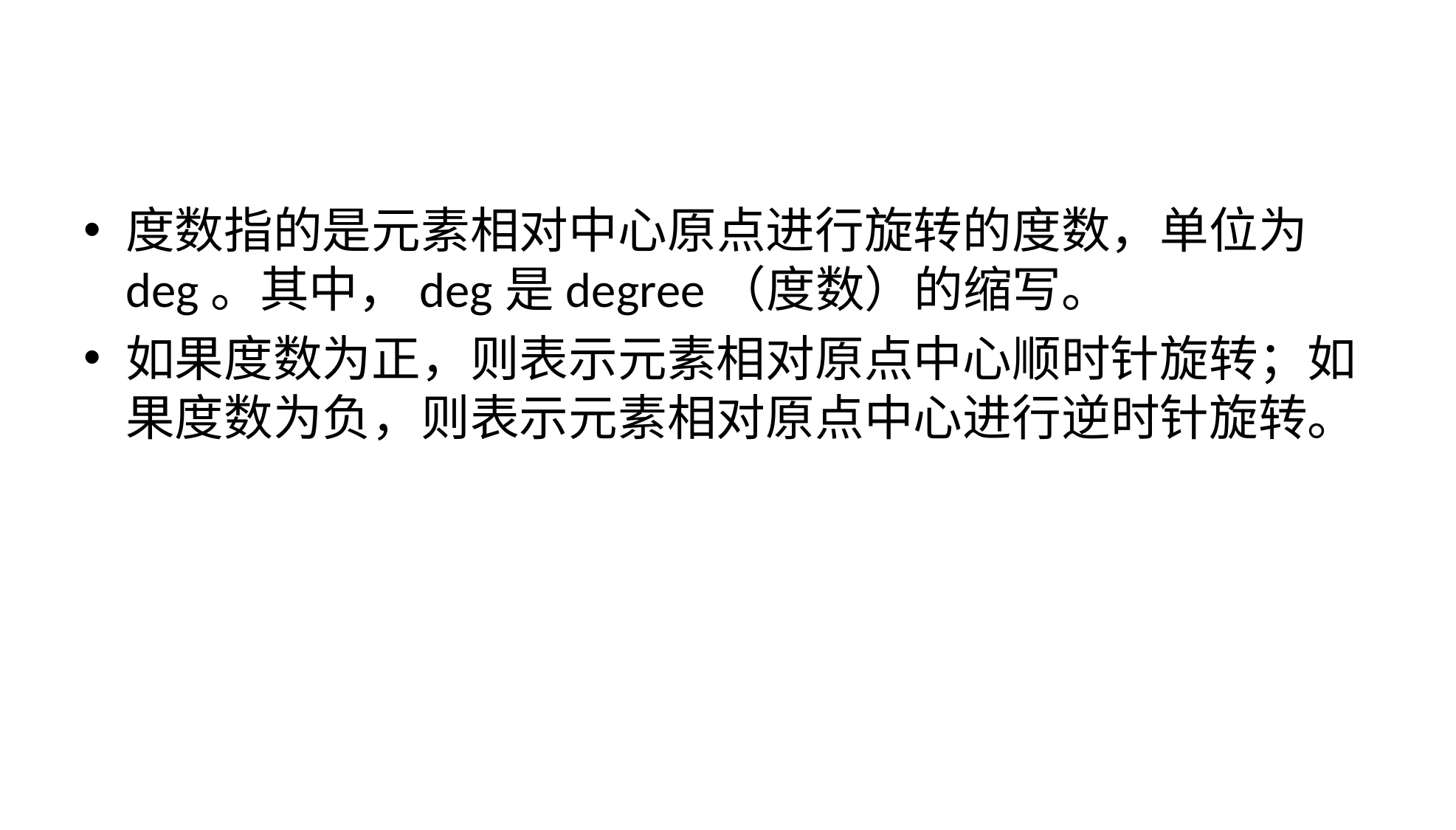

#
度数指的是元素相对中心原点进行旋转的度数，单位为deg。其中，deg是degree（度数）的缩写。
如果度数为正，则表示元素相对原点中心顺时针旋转；如果度数为负，则表示元素相对原点中心进行逆时针旋转。